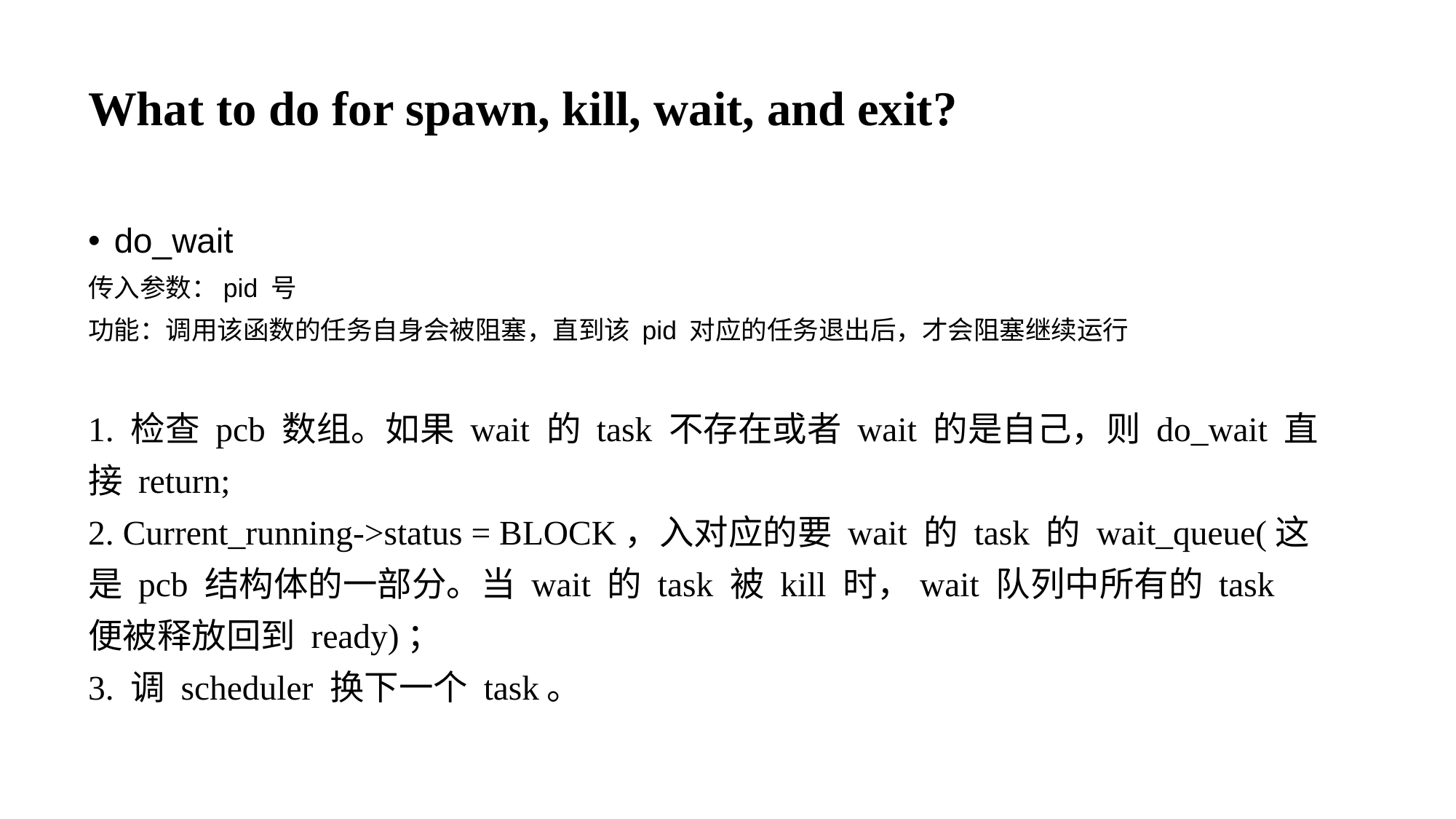

# What to do for spawn, kill, wait, and exit?
do_wait
传入参数：pid 号
功能：调用该函数的任务自身会被阻塞，直到该 pid 对应的任务退出后，才会阻塞继续运行

1. 检查 pcb 数组。如果 wait 的 task 不存在或者 wait 的是自己，则 do_wait 直
接 return;
2. Current_running->status = BLOCK，入对应的要 wait 的 task 的 wait_queue(这
是 pcb 结构体的一部分。当 wait 的 task 被 kill 时，wait 队列中所有的 task
便被释放回到 ready)；
3. 调 scheduler 换下一个 task。